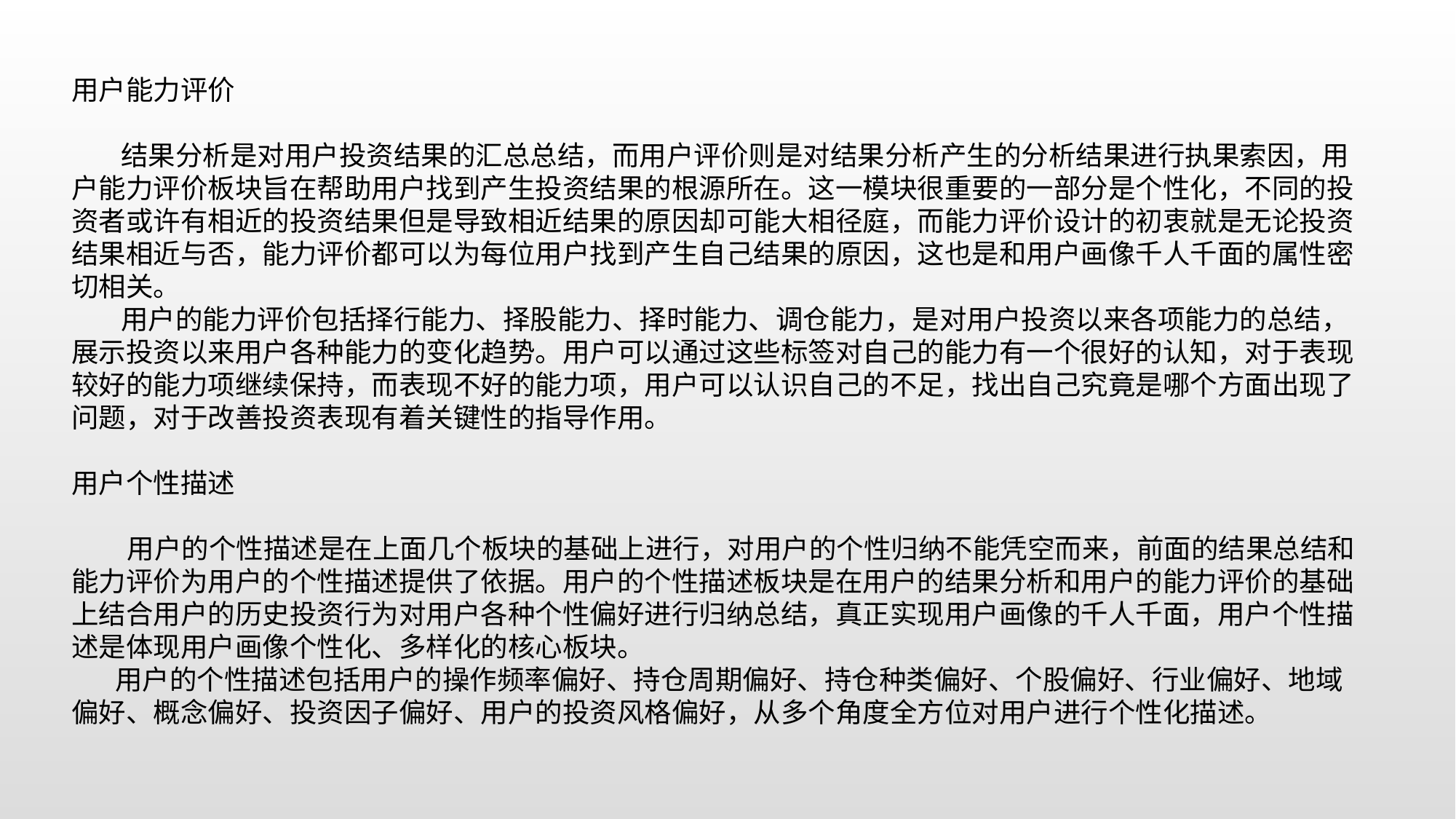

用户能力评价

       结果分析是对用户投资结果的汇总总结，而用户评价则是对结果分析产生的分析结果进行执果索因，用户能力评价板块旨在帮助用户找到产生投资结果的根源所在。这一模块很重要的一部分是个性化，不同的投资者或许有相近的投资结果但是导致相近结果的原因却可能大相径庭，而能力评价设计的初衷就是无论投资结果相近与否，能力评价都可以为每位用户找到产生自己结果的原因，这也是和用户画像千人千面的属性密切相关。
       用户的能力评价包括择行能力、择股能力、择时能力、调仓能力，是对用户投资以来各项能力的总结，展示投资以来用户各种能力的变化趋势。用户可以通过这些标签对自己的能力有一个很好的认知，对于表现较好的能力项继续保持，而表现不好的能力项，用户可以认识自己的不足，找出自己究竟是哪个方面出现了问题，对于改善投资表现有着关键性的指导作用。

用户个性描述

        用户的个性描述是在上面几个板块的基础上进行，对用户的个性归纳不能凭空而来，前面的结果总结和能力评价为用户的个性描述提供了依据。用户的个性描述板块是在用户的结果分析和用户的能力评价的基础上结合用户的历史投资行为对用户各种个性偏好进行归纳总结，真正实现用户画像的千人千面，用户个性描述是体现用户画像个性化、多样化的核心板块。
      用户的个性描述包括用户的操作频率偏好、持仓周期偏好、持仓种类偏好、个股偏好、行业偏好、地域偏好、概念偏好、投资因子偏好、用户的投资风格偏好，从多个角度全方位对用户进行个性化描述。